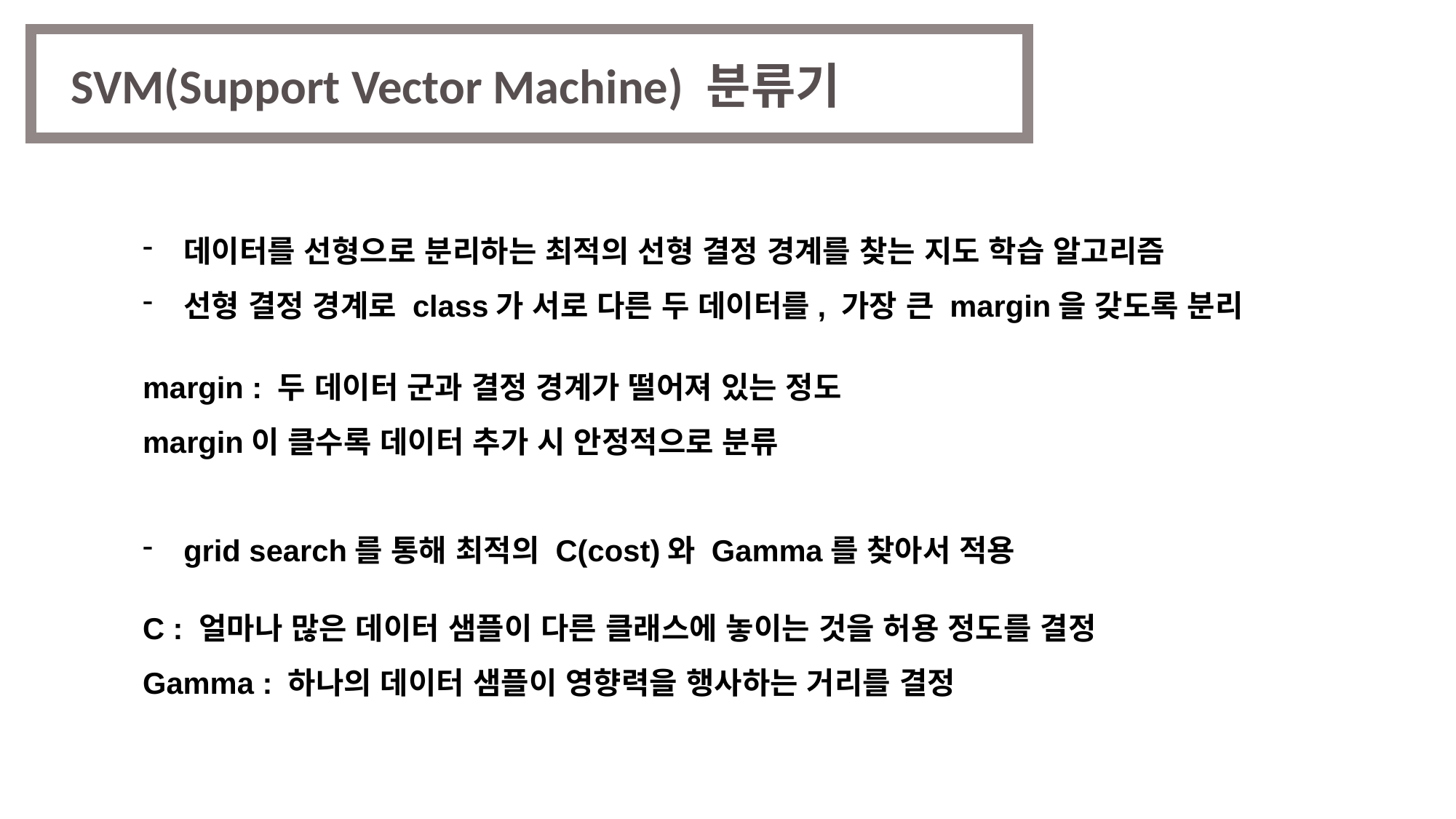

SVM(Support Vector Machine) 분류기
데이터를 선형으로 분리하는 최적의 선형 결정 경계를 찾는 지도 학습 알고리즘
선형 결정 경계로 class가 서로 다른 두 데이터를, 가장 큰 margin을 갖도록 분리

margin : 두 데이터 군과 결정 경계가 떨어져 있는 정도
margin이 클수록 데이터 추가 시 안정적으로 분류
grid search를 통해 최적의 C(cost)와 Gamma를 찾아서 적용
C : 얼마나 많은 데이터 샘플이 다른 클래스에 놓이는 것을 허용 정도를 결정
Gamma : 하나의 데이터 샘플이 영향력을 행사하는 거리를 결정